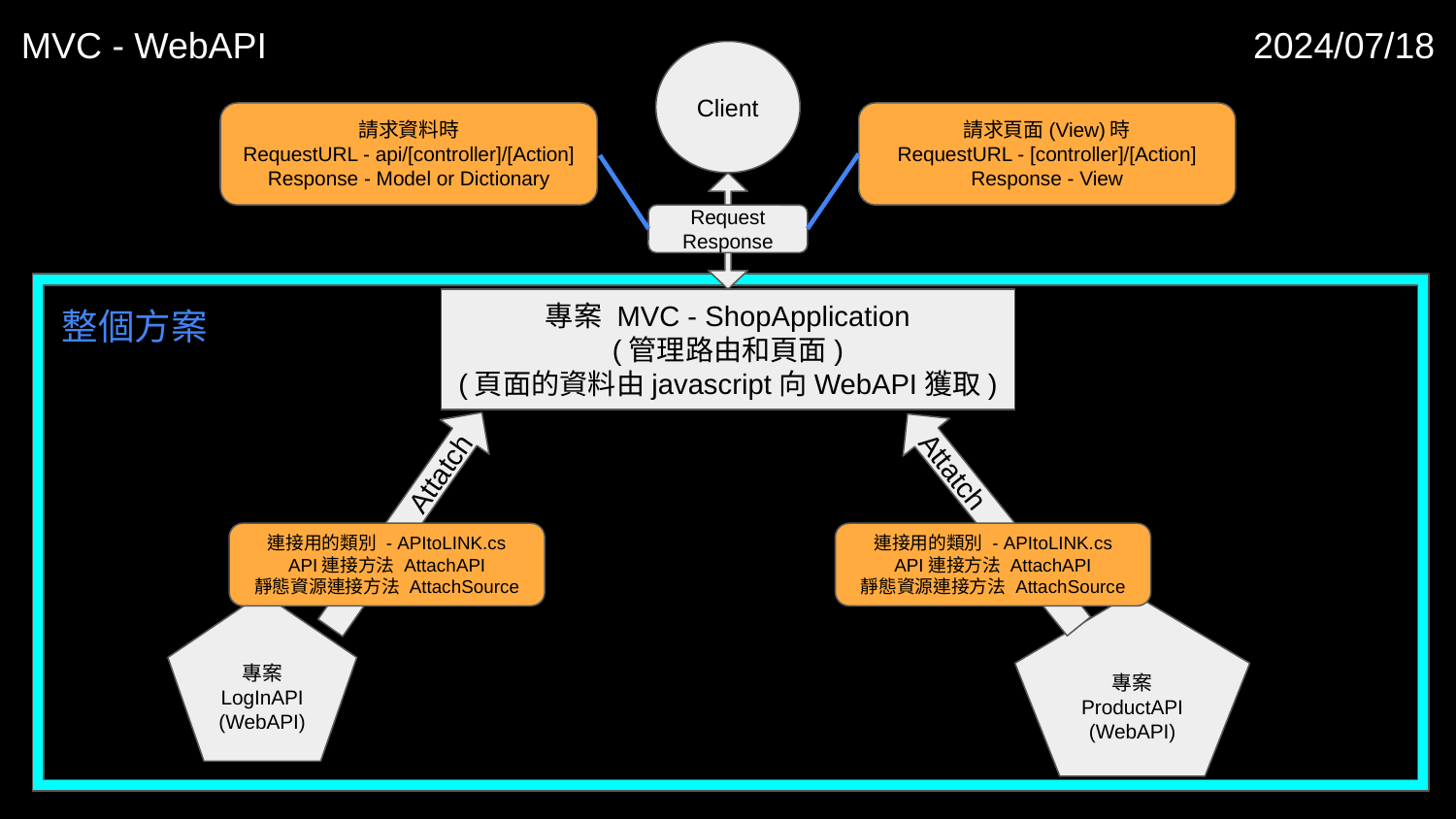

MVC - WebAPI
2024/07/18
Client
請求資料時
RequestURL - api/[controller]/[Action]
Response - Model or Dictionary
請求頁面(View)時
RequestURL - [controller]/[Action]
Response - View

Request
Response

整個方案 - ShopStore
專案 MVC - ShopApplication
(管理路由和頁面)
(頁面的資料由javascript向WebAPI獲取)
整個方案
Attatch
Attatch
連接用的類別 - APItoLINK.cs
API連接方法 AttachAPI
靜態資源連接方法 AttachSource
連接用的類別 - APItoLINK.cs
API連接方法 AttachAPI
靜態資源連接方法 AttachSource
專案
LogInAPI
(WebAPI)
專案
ProductAPI
(WebAPI)